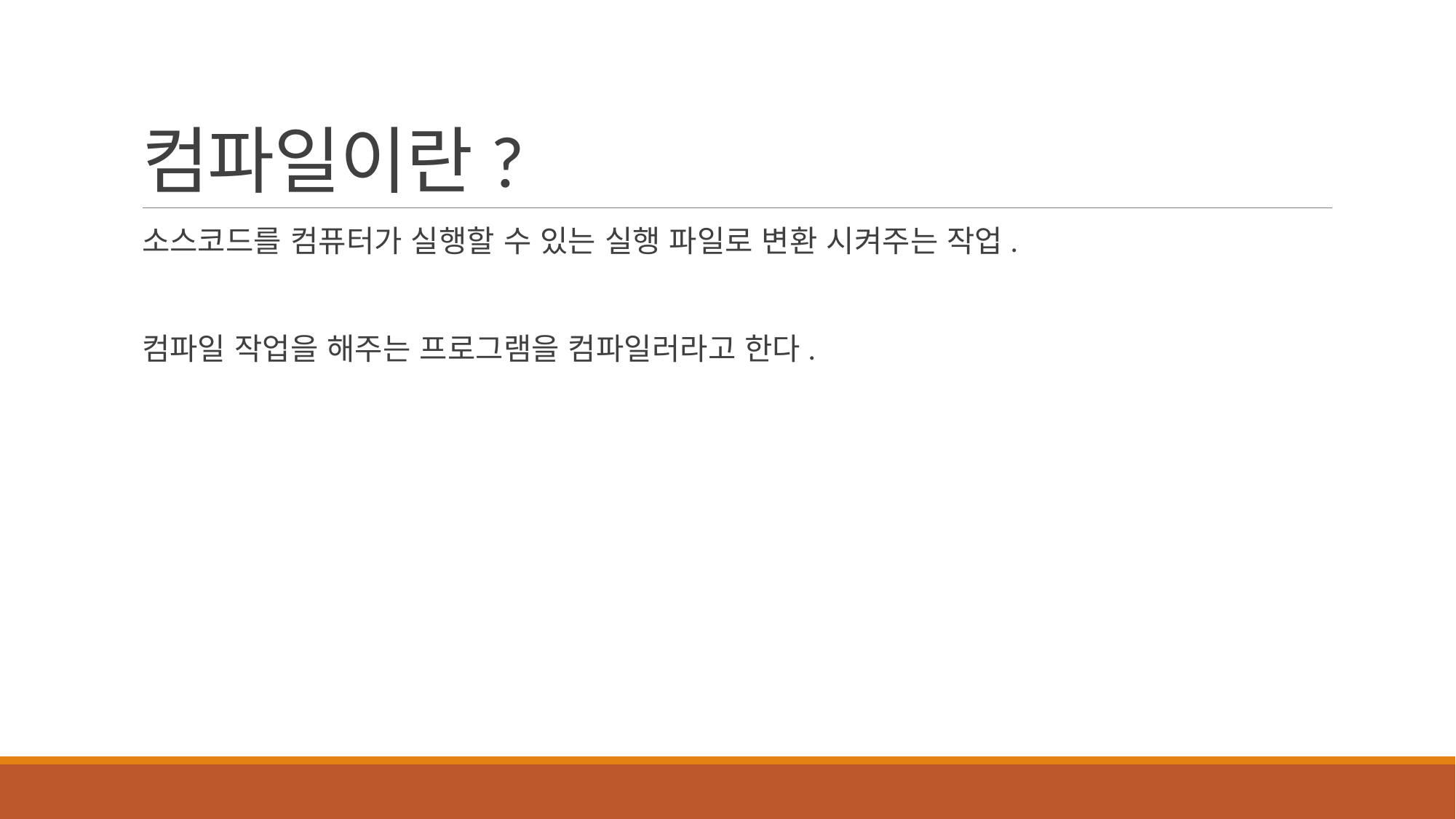

# 컴파일이란?
소스코드를 컴퓨터가 실행할 수 있는 실행 파일로 변환 시켜주는 작업.

컴파일 작업을 해주는 프로그램을 컴파일러라고 한다.